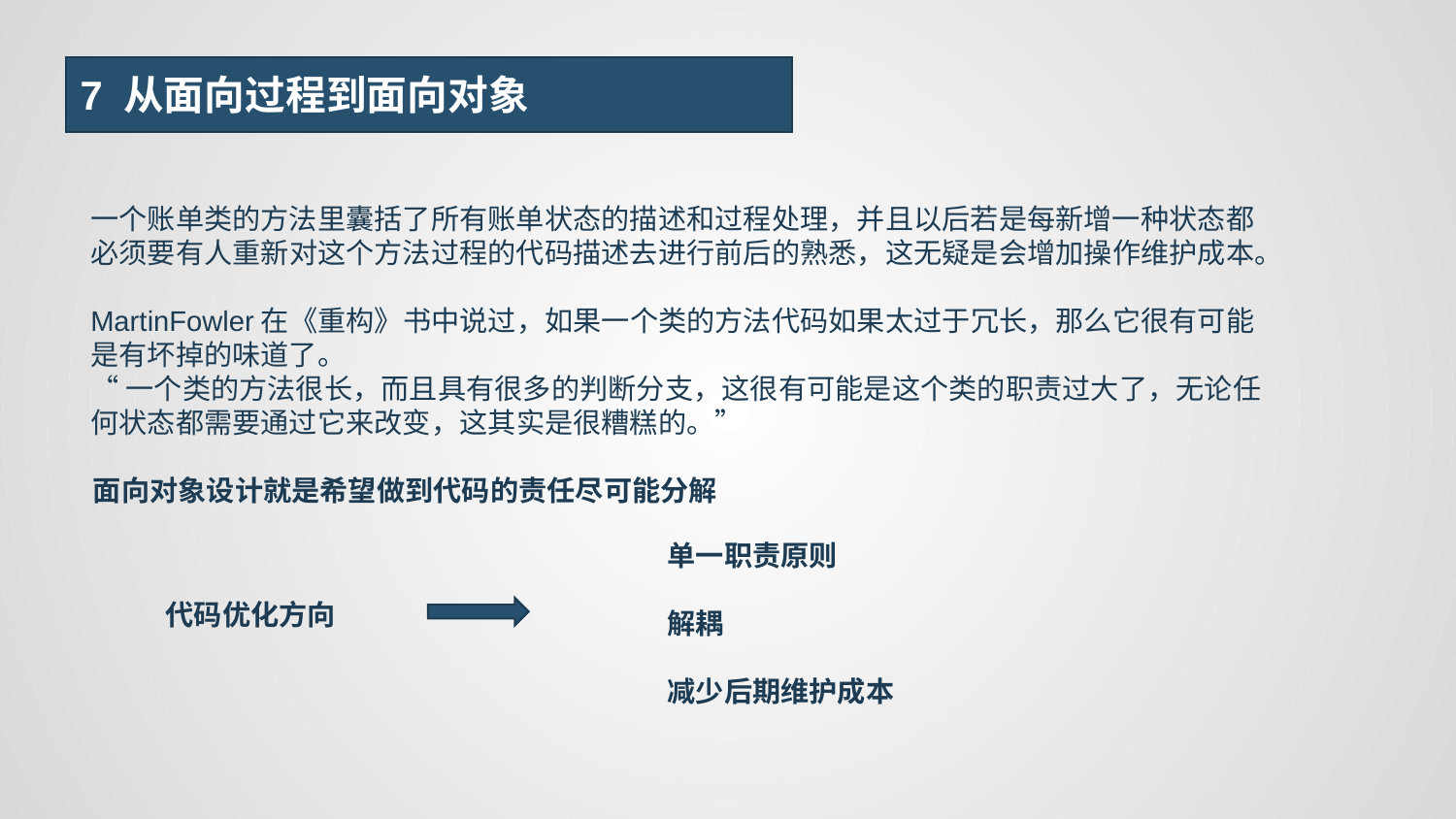

7 从面向过程到面向对象
一个账单类的方法里囊括了所有账单状态的描述和过程处理，并且以后若是每新增一种状态都必须要有人重新对这个方法过程的代码描述去进行前后的熟悉，这无疑是会增加操作维护成本。

MartinFowler在《重构》书中说过，如果一个类的方法代码如果太过于冗长，那么它很有可能是有坏掉的味道了。
“一个类的方法很长，而且具有很多的判断分支，这很有可能是这个类的职责过大了，无论任何状态都需要通过它来改变，这其实是很糟糕的。”
面向对象设计就是希望做到代码的责任尽可能分解
单一职责原则

解耦

减少后期维护成本
代码优化方向